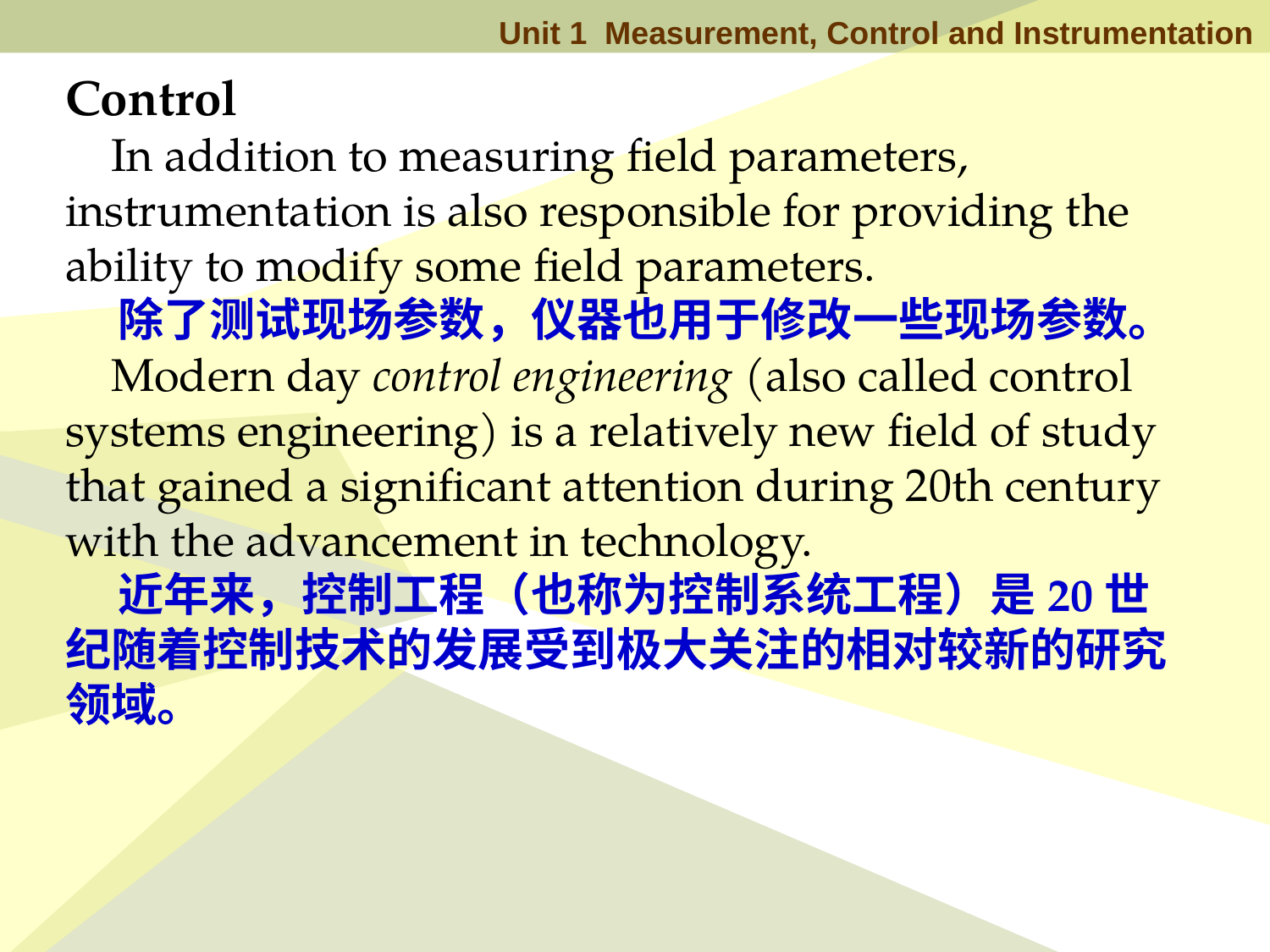

Control
    In addition to measuring field parameters, instrumentation is also responsible for providing the ability to modify some field parameters.
    除了测试现场参数，仪器也用于修改一些现场参数。
    Modern day control engineering (also called control systems engineering) is a relatively new field of study that gained a significant attention during 20th century with the advancement in technology.
    近年来，控制工程（也称为控制系统工程）是20世纪随着控制技术的发展受到极大关注的相对较新的研究领域。